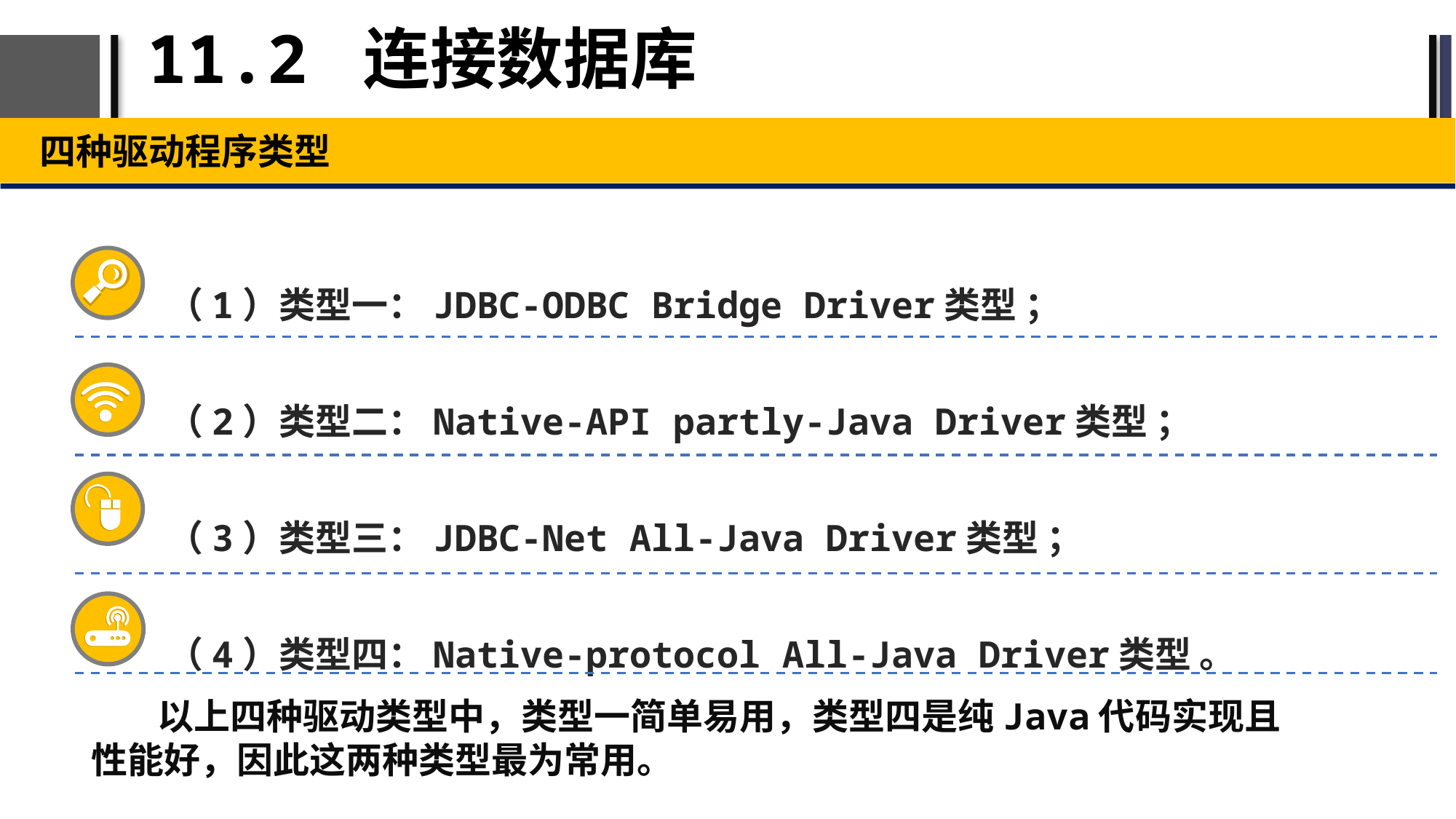

# 11.2 连接数据库

  四种驱动程序类型

（1）类型一：JDBC-ODBC Bridge Driver类型 ；
（2）类型二：Native-API partly-Java Driver类型 ；
（3）类型三：JDBC-Net All-Java Driver类型 ；
（4）类型四：Native-protocol All-Java Driver类型 。

       以上四种驱动类型中，类型一简单易用，类型四是纯Java代码实现且性能好，因此这两种类型最为常用。